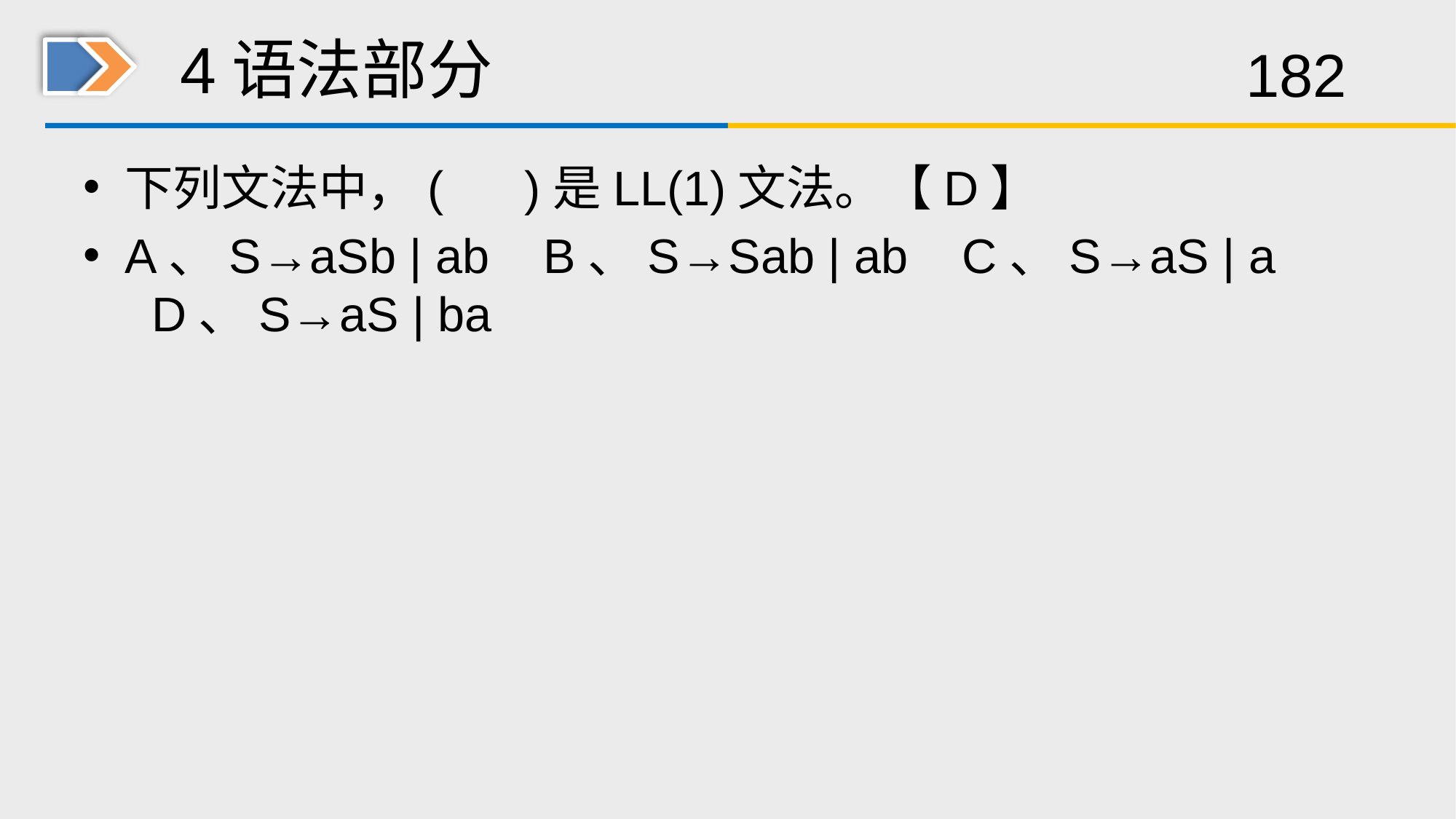

# 4语法部分
182
下列文法中，(      )是LL(1)文法。【D】
A、S→aSb | ab    B、S→Sab | ab    C、S→aS | a    D、S→aS | ba